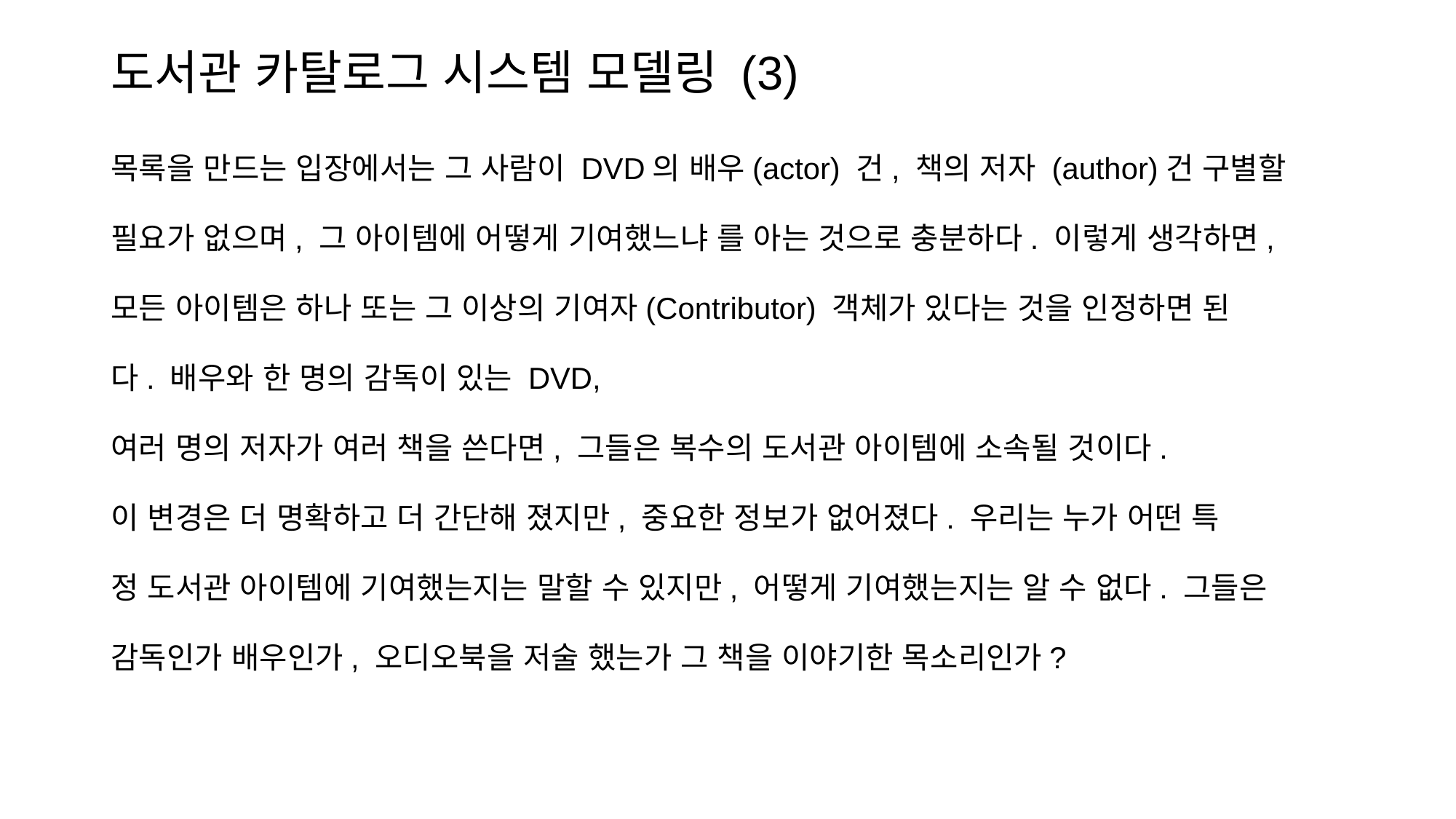

# 도서관 카탈로그 시스템 모델링 (3)
목록을 만드는 입장에서는 그 사람이 DVD의 배우(actor) 건, 책의 저자 (author)건 구별할
필요가 없으며, 그 아이템에 어떻게 기여했느냐 를 아는 것으로 충분하다. 이렇게 생각하면,
모든 아이템은 하나 또는 그 이상의 기여자(Contributor) 객체가 있다는 것을 인정하면 된
다. 배우와 한 명의 감독이 있는 DVD,
여러 명의 저자가 여러 책을 쓴다면, 그들은 복수의 도서관 아이템에 소속될 것이다.
이 변경은 더 명확하고 더 간단해 졌지만, 중요한 정보가 없어졌다. 우리는 누가 어떤 특
정 도서관 아이템에 기여했는지는 말할 수 있지만, 어떻게 기여했는지는 알 수 없다. 그들은
감독인가 배우인가, 오디오북을 저술 했는가 그 책을 이야기한 목소리인가?